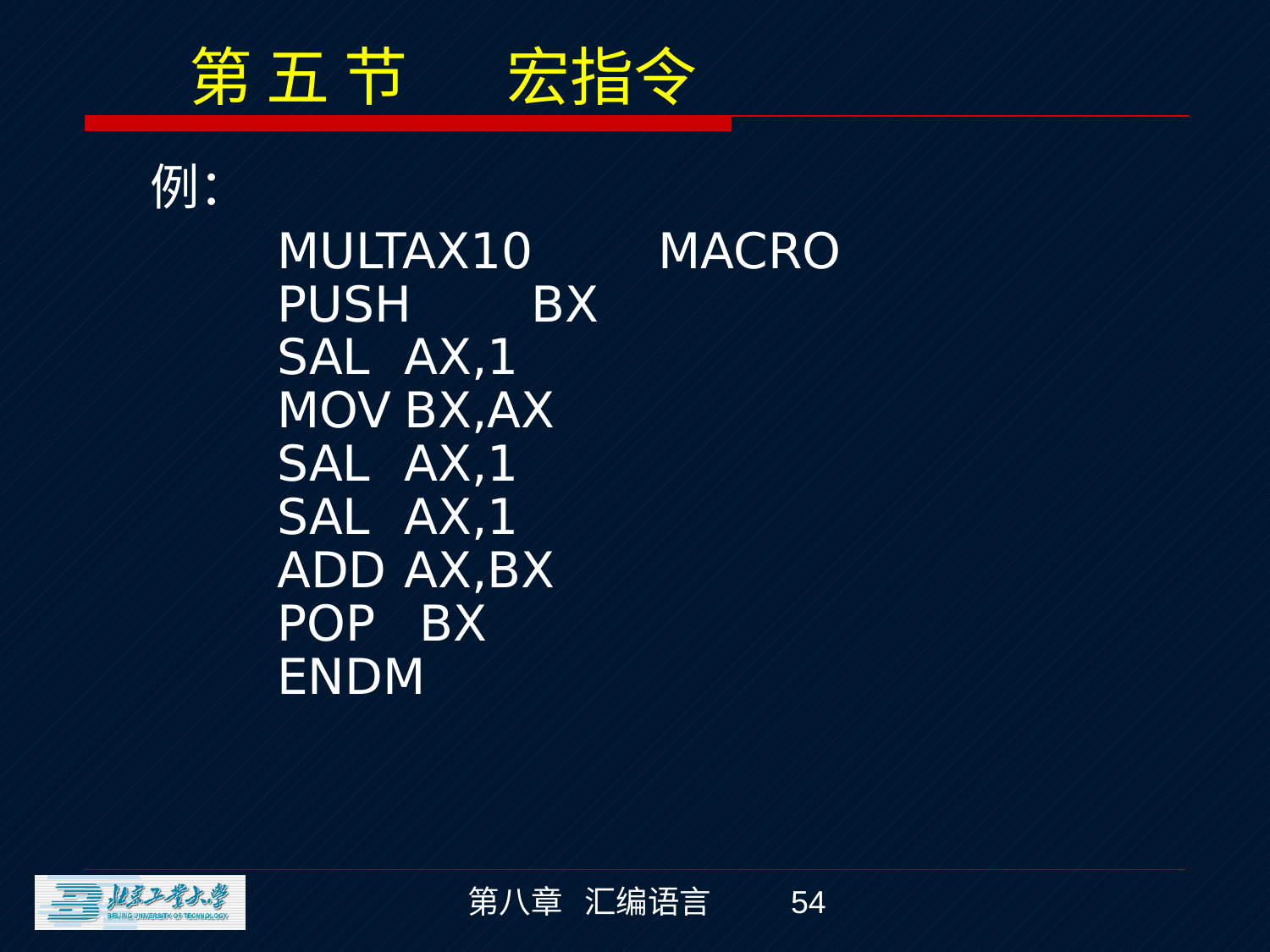

第 五 节       宏指令
	例：
		MULTAX10	MACRO
		PUSH	BX
		SAL	AX,1
		MOV	BX,AX
		SAL	AX,1
		SAL	AX,1
		ADD	AX,BX
		POP	 BX
		ENDM